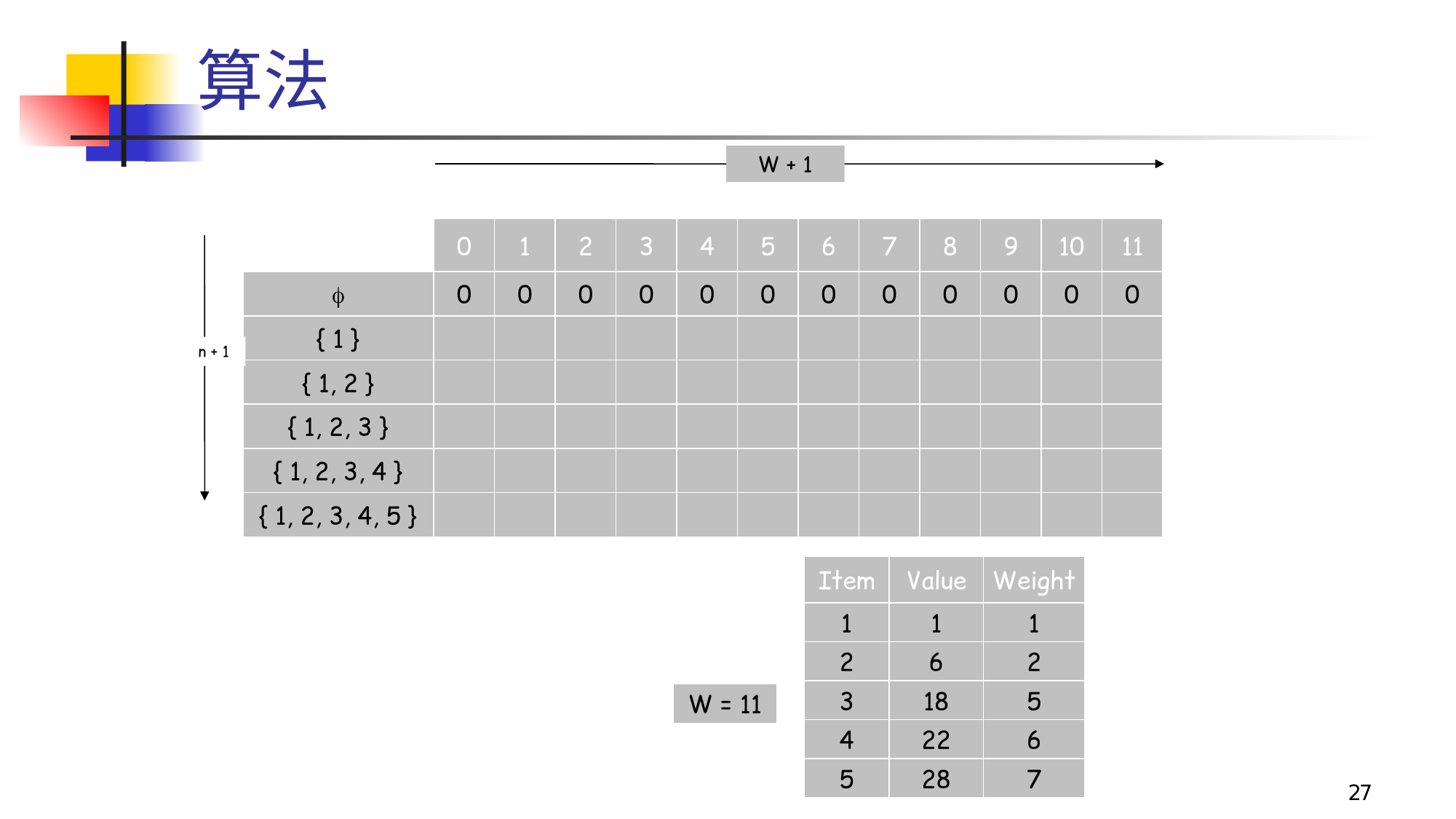

# 算法
W + 1

0
1
2
3
4
5
6
7
8
9
10
11
φ
0
0
0
0
0
0
0
0
0
0
0
0
{ 1 }

{ 1, 2 }

{ 1, 2, 3 }

{ 1, 2, 3, 4 }

{ 1, 2, 3, 4, 5 }

n + 1
Item
Value
Weight
1
1
1
2
6
2
3
18
5
4
22
6
5
28
7
W = 11
27